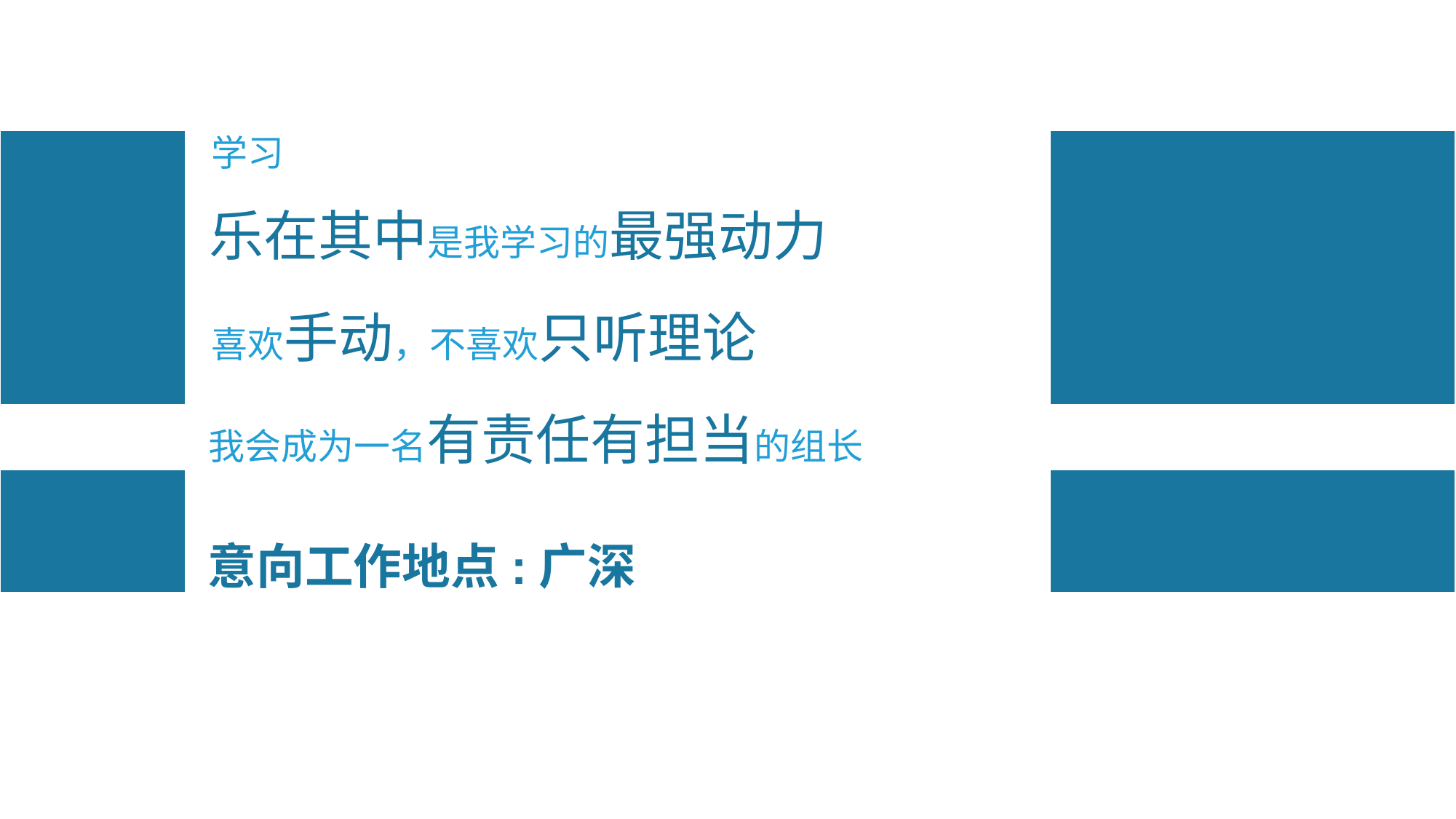

学习

乐在其中是我学习的最强动力
喜欢手动，不喜欢只听理论
我会成为一名有责任有担当的组长

意向工作地点:广深